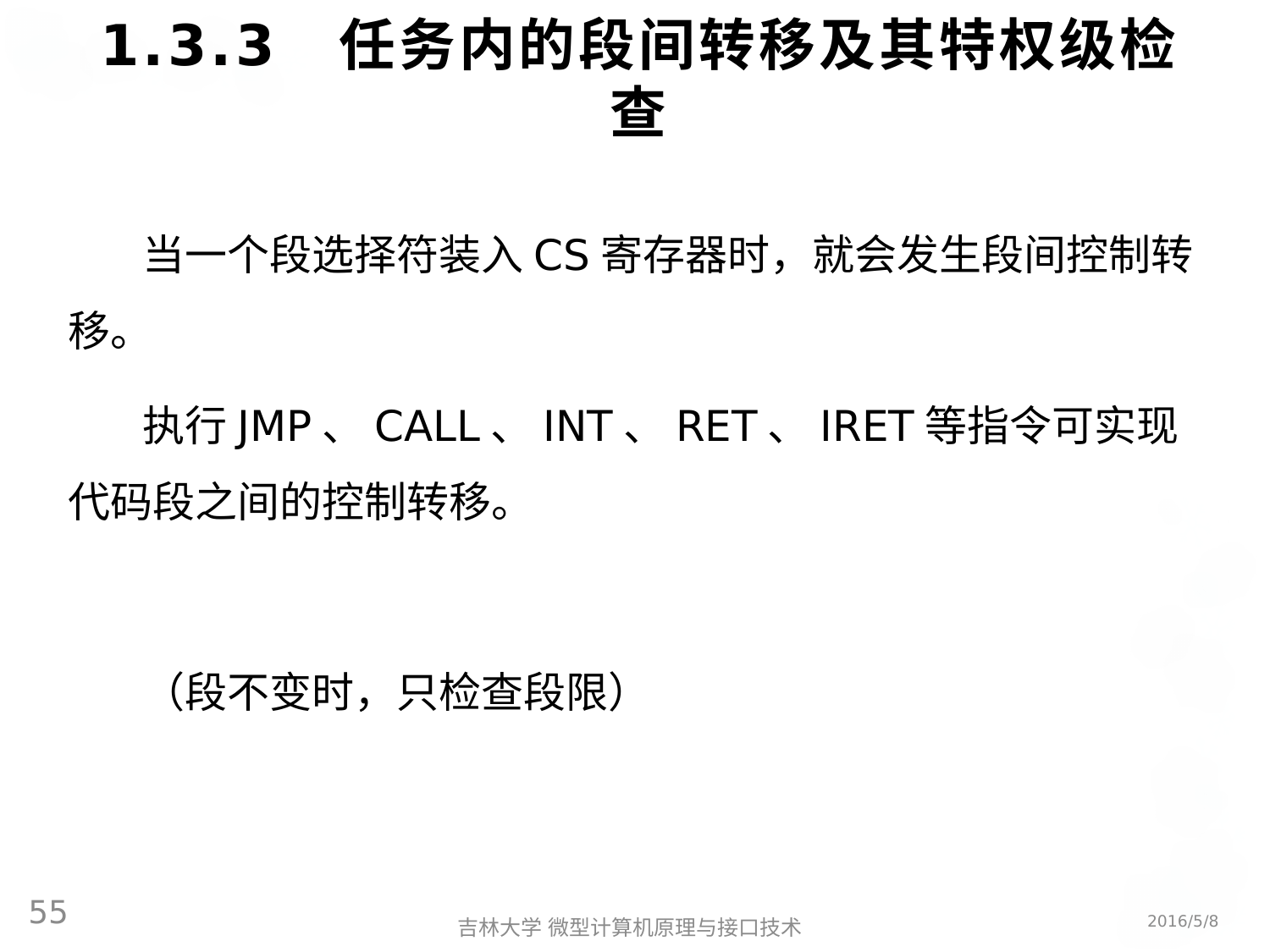

# 1.3.3  任务内的段间转移及其特权级检查
当一个段选择符装入CS寄存器时，就会发生段间控制转移。
执行JMP、CALL、INT、RET、IRET等指令可实现代码段之间的控制转移。

（段不变时，只检查段限）

55
2016/5/8
吉林大学 微型计算机原理与接口技术